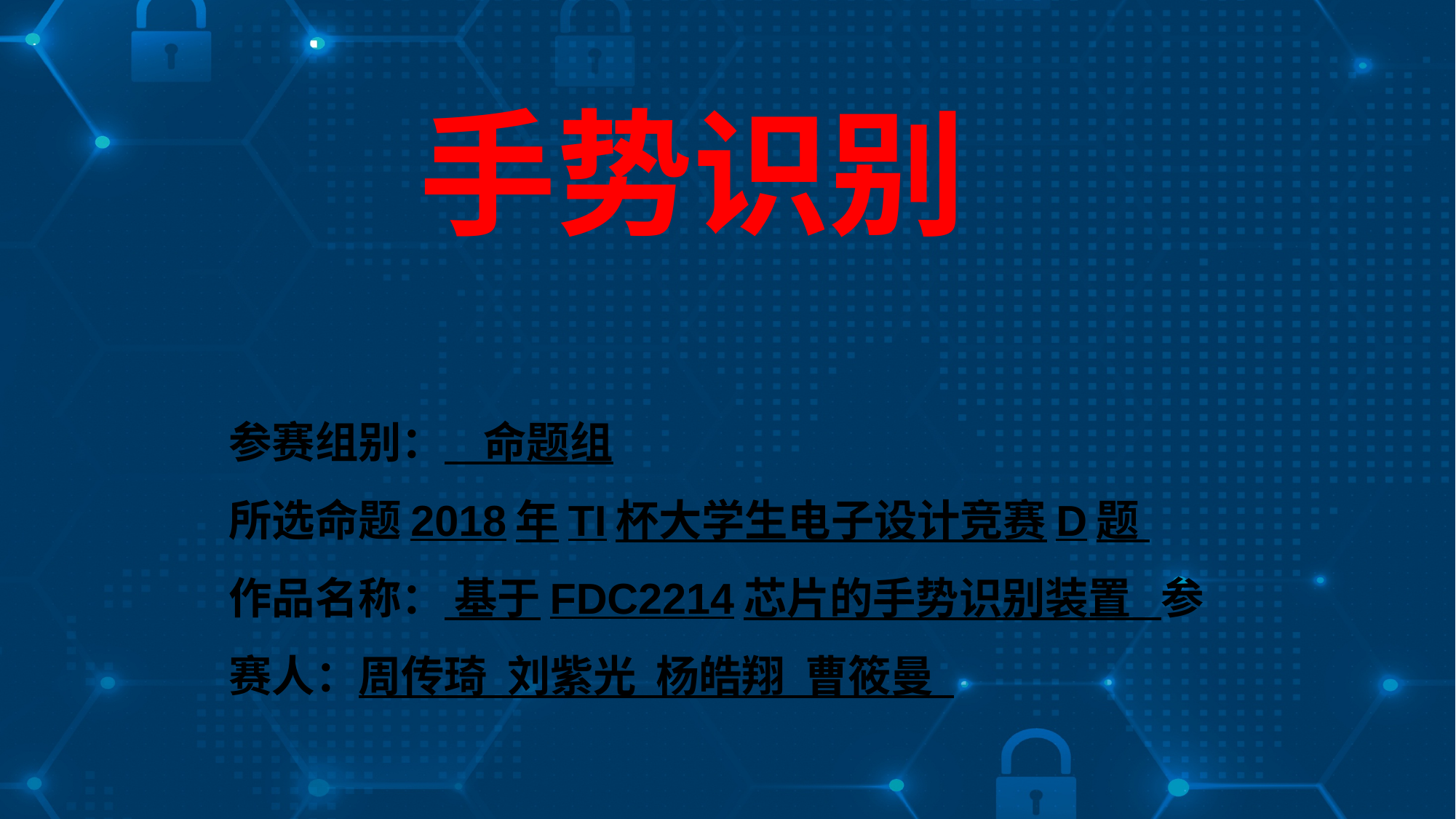

# 手势识别
参赛组别：    命题组
所选命题2018年TI杯大学生电子设计竞赛D题
作品名称： 基于FDC2214芯片的手势识别装置   参赛人：周传琦  刘紫光  杨皓翔  曹筱曼